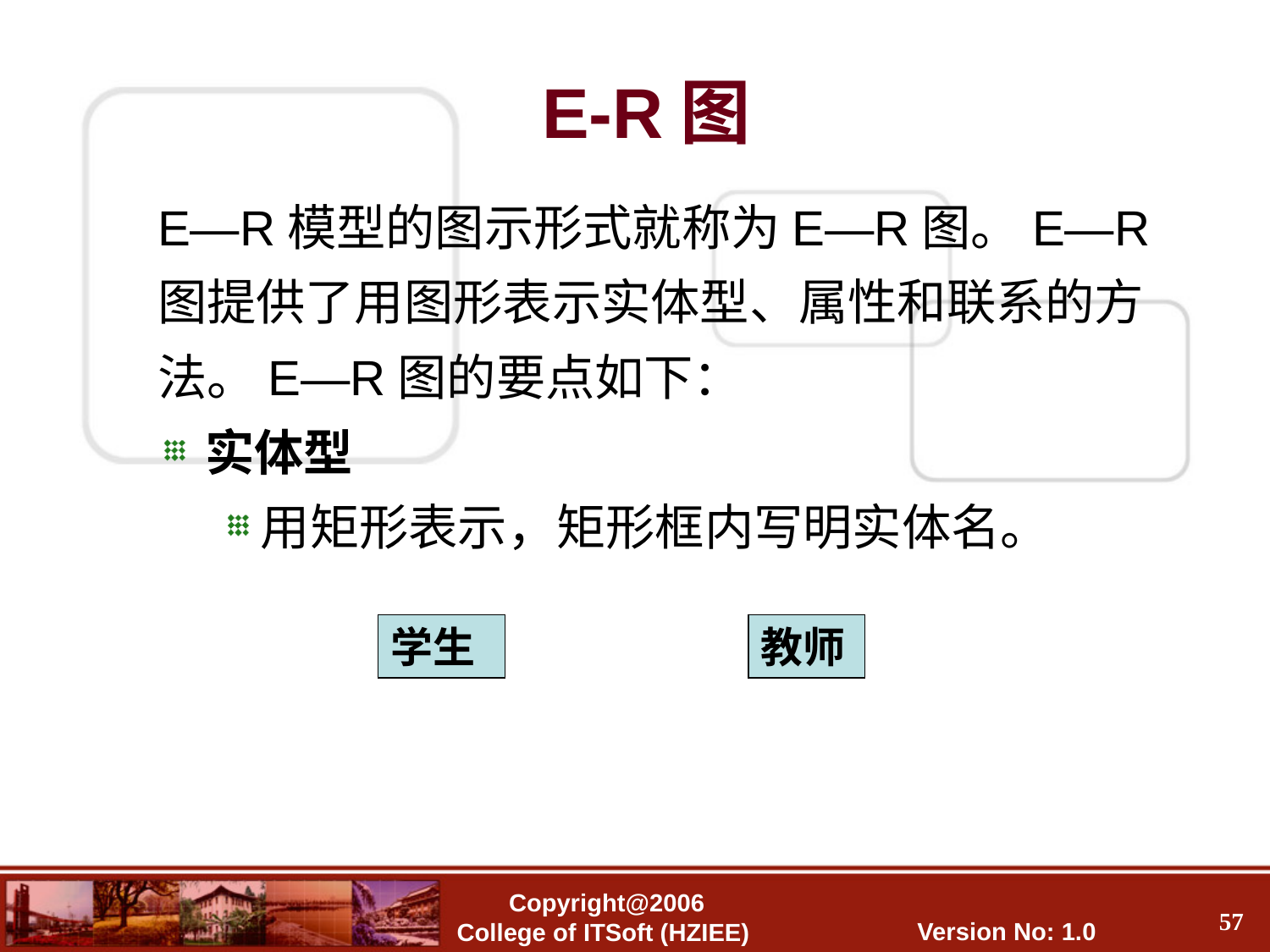

E-R图
E—R模型的图示形式就称为E—R图。E—R
图提供了用图形表示实体型、属性和联系的方
法。E—R图的要点如下：
实体型
用矩形表示，矩形框内写明实体名。
学生
教师